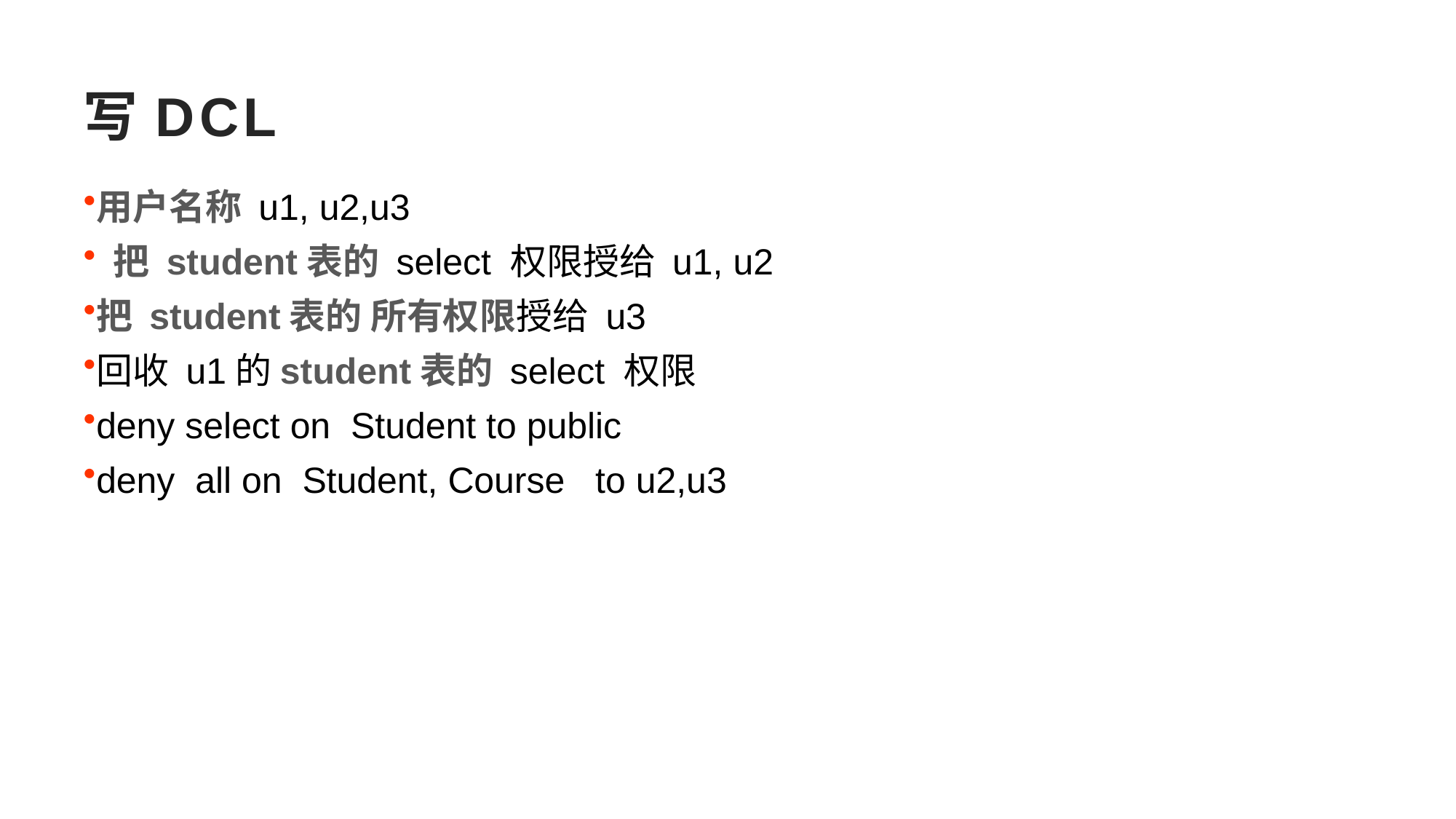

# 写DCL
用户名称 u1, u2,u3
 把 student表的 select 权限授给 u1, u2
把 student表的 所有权限授给 u3
回收 u1的student表的 select 权限
deny select on  Student to public
deny  all on  Student, Course   to u2,u3